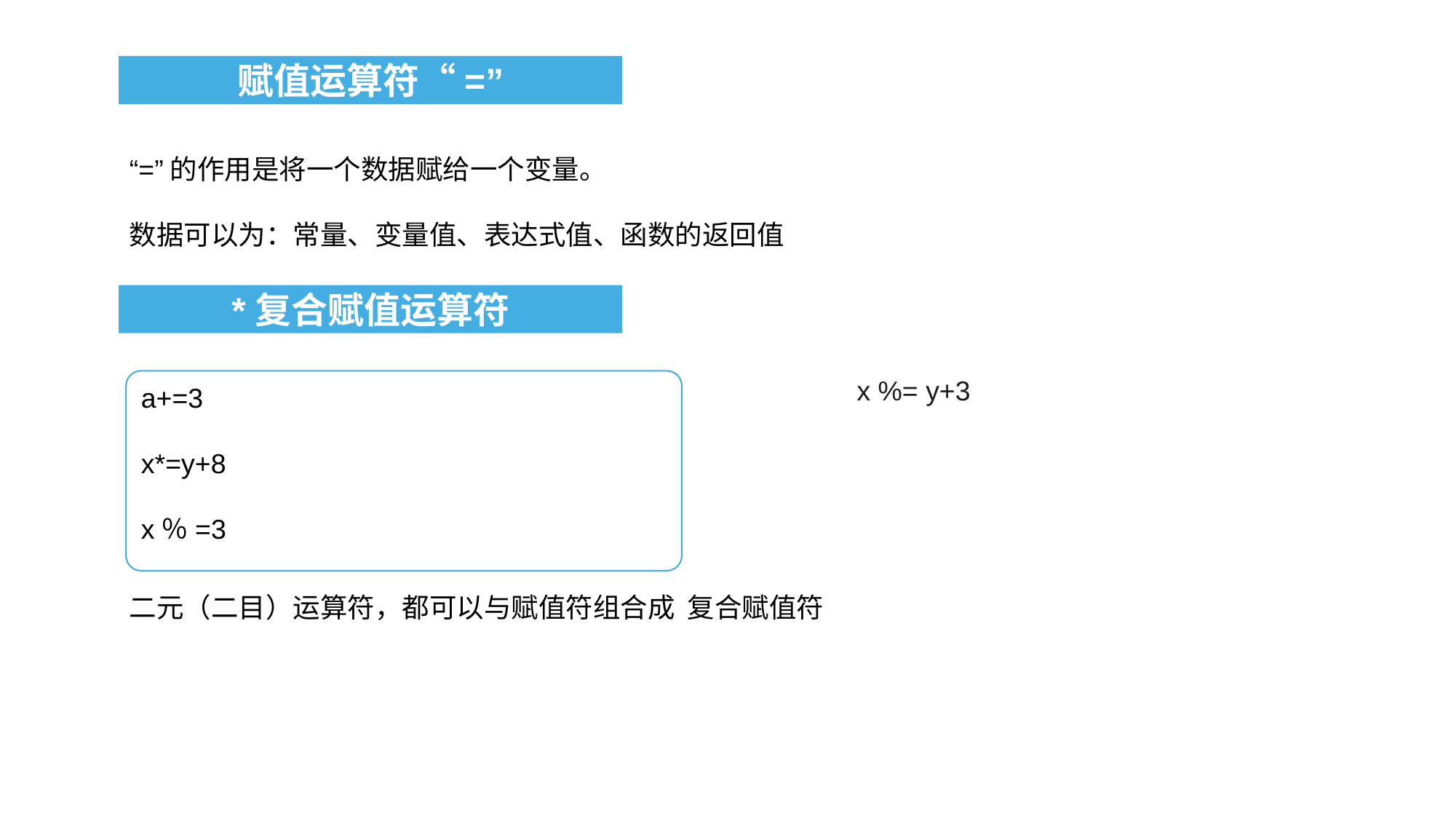

赋值运算符“=”
“=”的作用是将一个数据赋给一个变量。
数据可以为：常量、变量值、表达式值、函数的返回值
*复合赋值运算符
x %= y+3
a+=3

x*=y+8

x％=3
二元（二目）运算符，都可以与赋值符组合成  复合赋值符